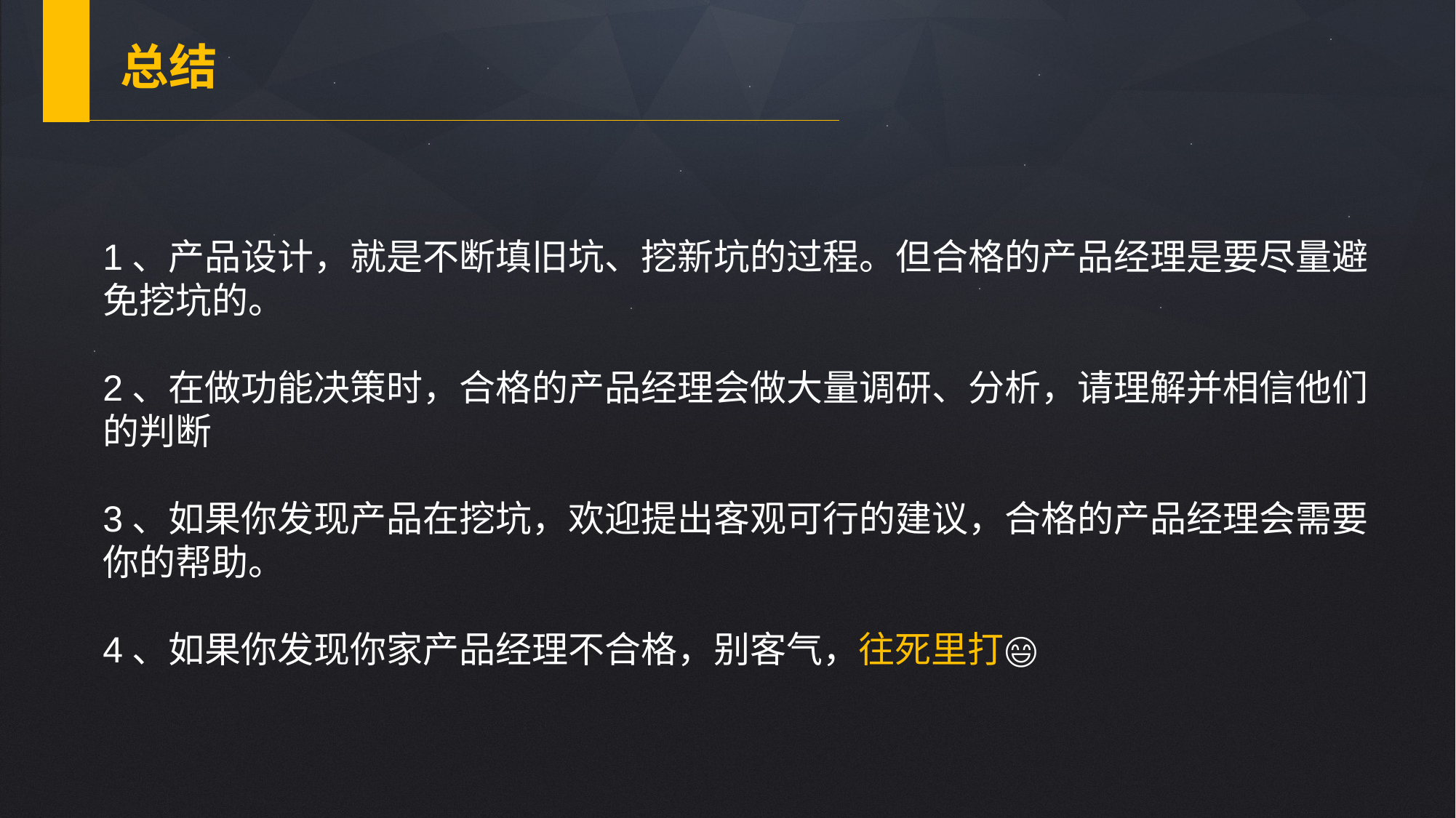

总结
1、产品设计，就是不断填旧坑、挖新坑的过程。但合格的产品经理是要尽量避免挖坑的。

2、在做功能决策时，合格的产品经理会做大量调研、分析，请理解并相信他们的判断

3、如果你发现产品在挖坑，欢迎提出客观可行的建议，合格的产品经理会需要你的帮助。

4、如果你发现你家产品经理不合格，别客气，往死里打😄